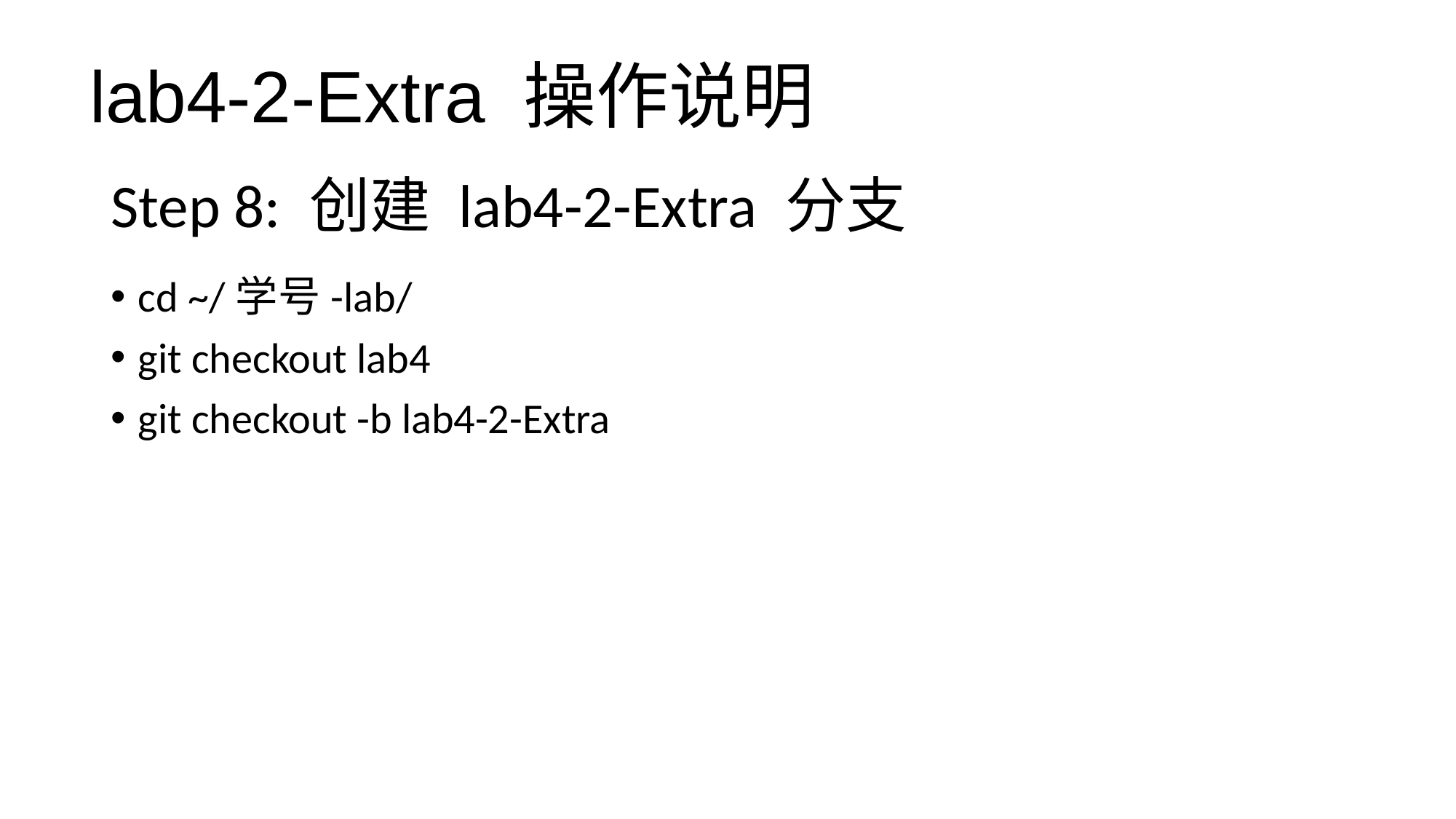

lab4-2-Extra 操作说明
# Step 8: 创建 lab4-2-Extra 分支
cd ~/学号-lab/
git checkout lab4
git checkout -b lab4-2-Extra